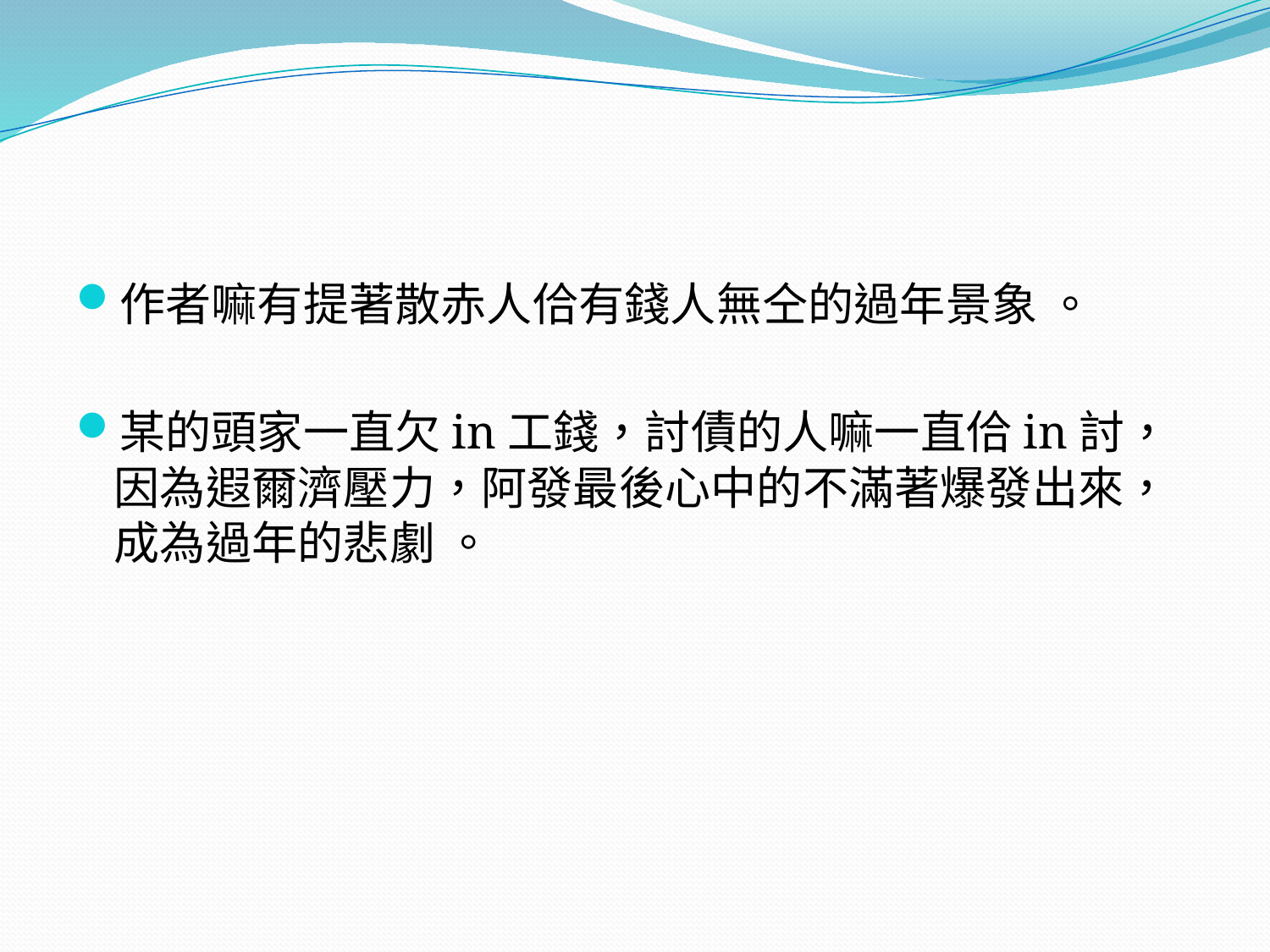

#
作者嘛有提著散赤人佮有錢人無仝的過年景象 。

某的頭家一直欠in工錢，討債的人嘛一直佮in討，因為遐爾濟壓力，阿發最後心中的不滿著爆發出來，成為過年的悲劇 。